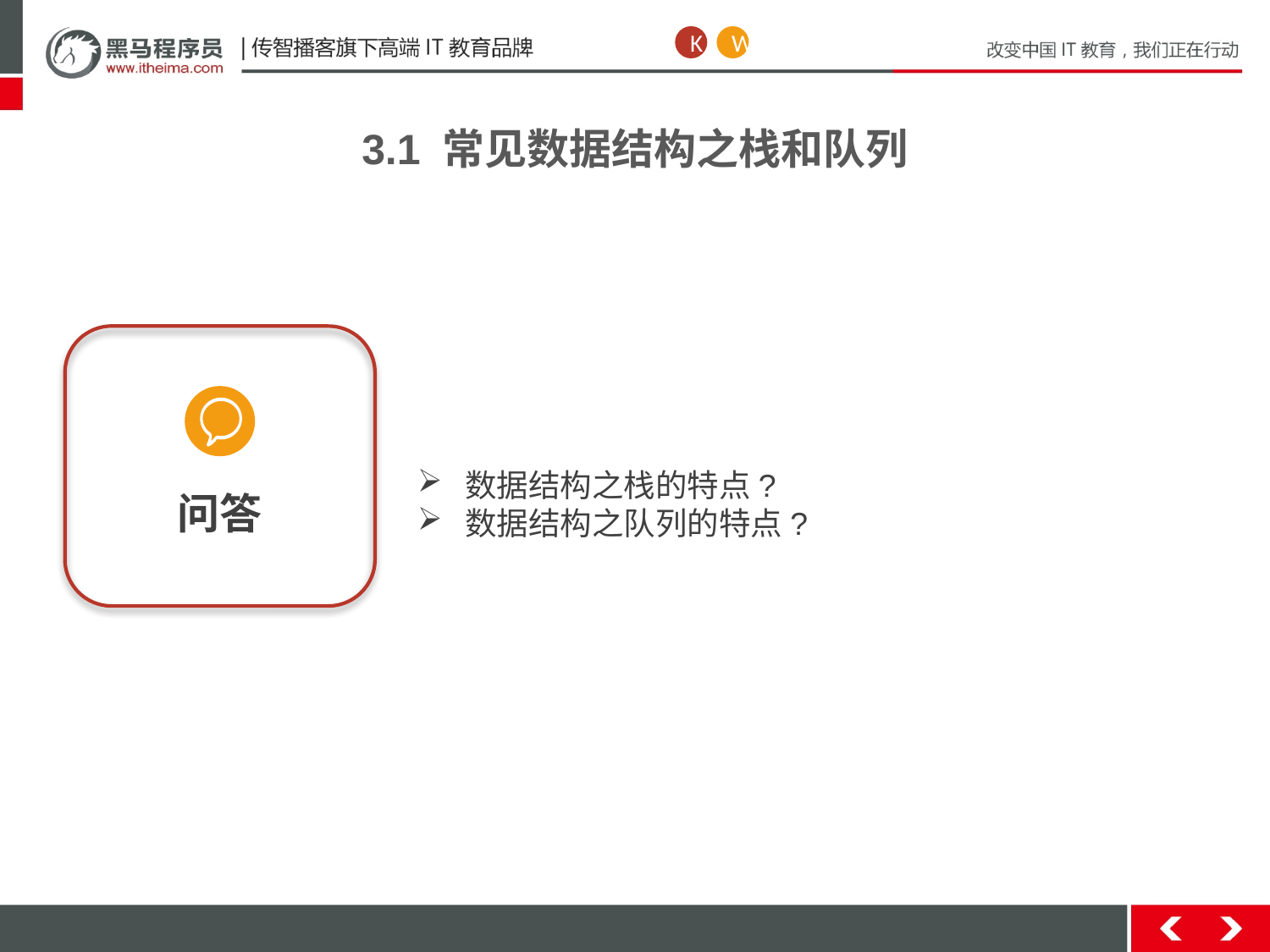

K
W
3.1 常见数据结构之栈和队列

问答
数据结构之栈的特点?
数据结构之队列的特点?